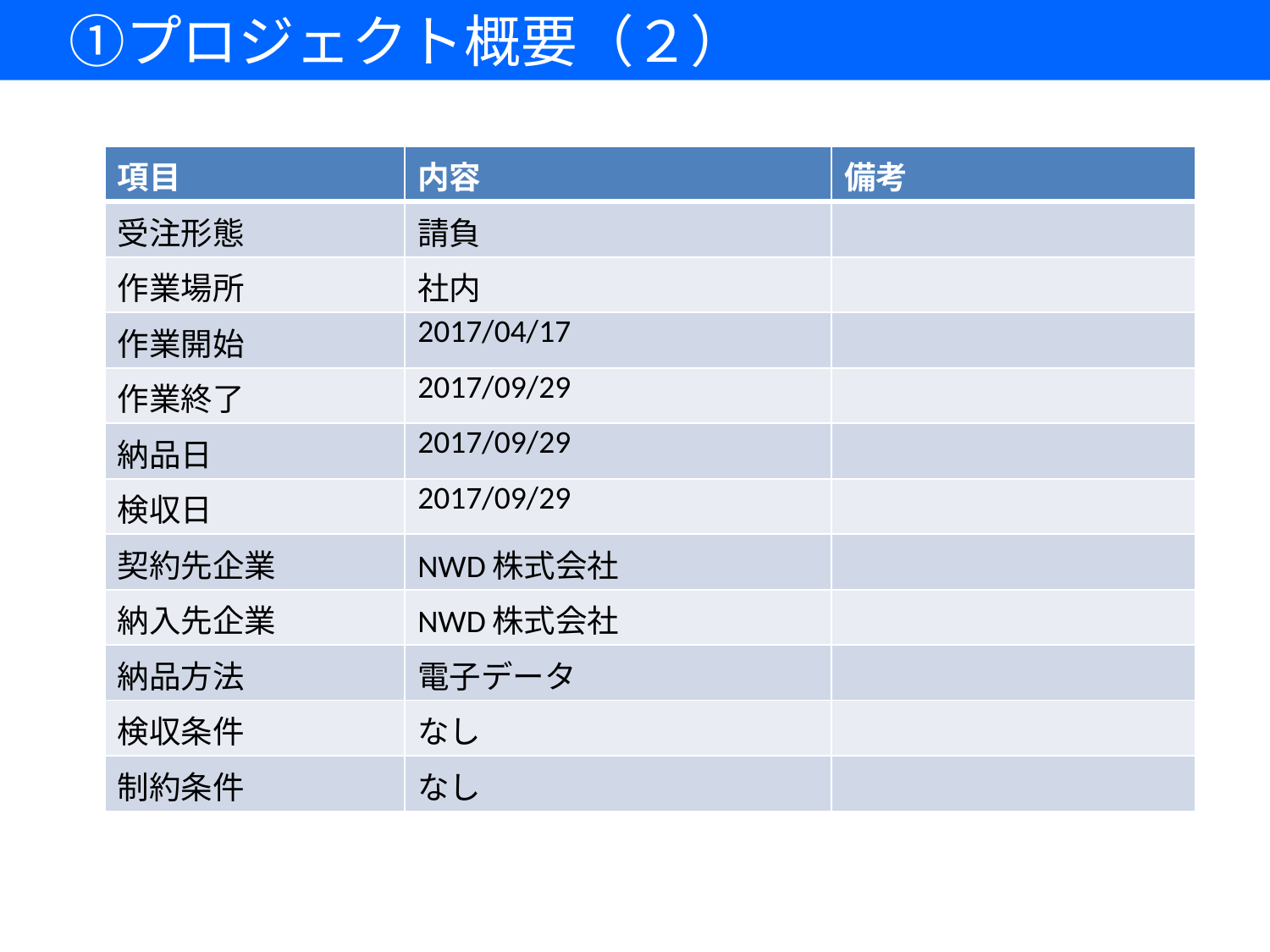

①プロジェクト概要（２）
| 項目 | 内容 | 備考 |
| --- | --- | --- |
| 受注形態 | 請負 |  |
| 作業場所 | 社内 |  |
| 作業開始 | 2017/04/17 |  |
| 作業終了 | 2017/09/29 |  |
| 納品日 | 2017/09/29 |  |
| 検収日 | 2017/09/29 |  |
| 契約先企業 | NWD株式会社 |  |
| 納入先企業 | NWD株式会社 |  |
| 納品方法 | 電子データ |  |
| 検収条件 | なし |  |
| 制約条件 | なし |  |